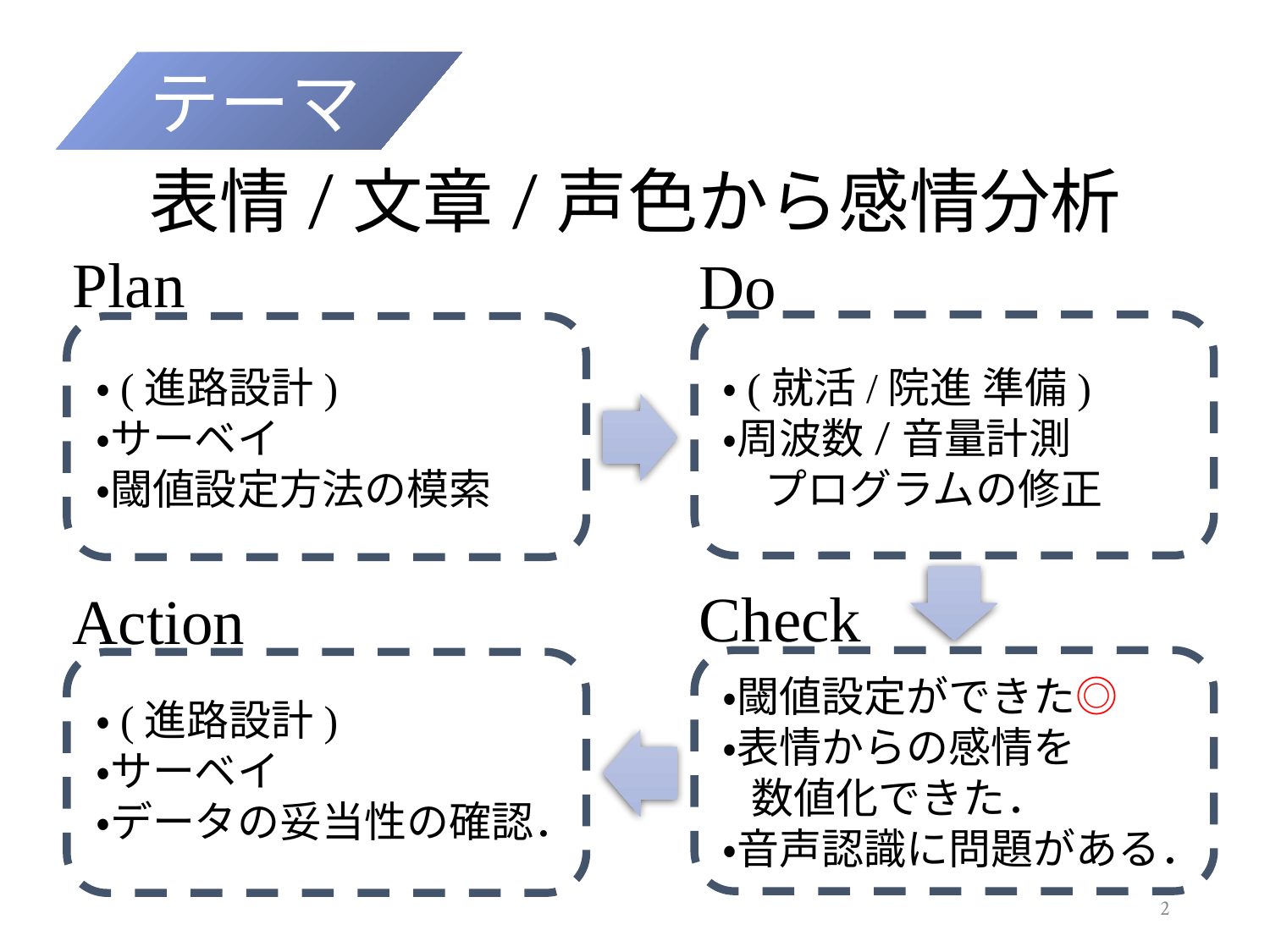

テーマ
表情/文章/声色から感情分析
Plan
20211112_akashi.pptx20211112_akashi.pptx
Do
20211112_akashi.pptx20211112_akashi.pptx
・(就活/院進 準備)
・周波数/音量計測
　プログラムの修正
・(進路設計)
・サーベイ
・閾値設定方法の模索

Check
Action
20211112_akashi.pptx20211112_akashi.pptx

・閾値設定ができた◎
・表情からの感情を
  数値化できた．
・音声認識に問題がある．
・(進路設計)
・サーベイ
・データの妥当性の確認．

2